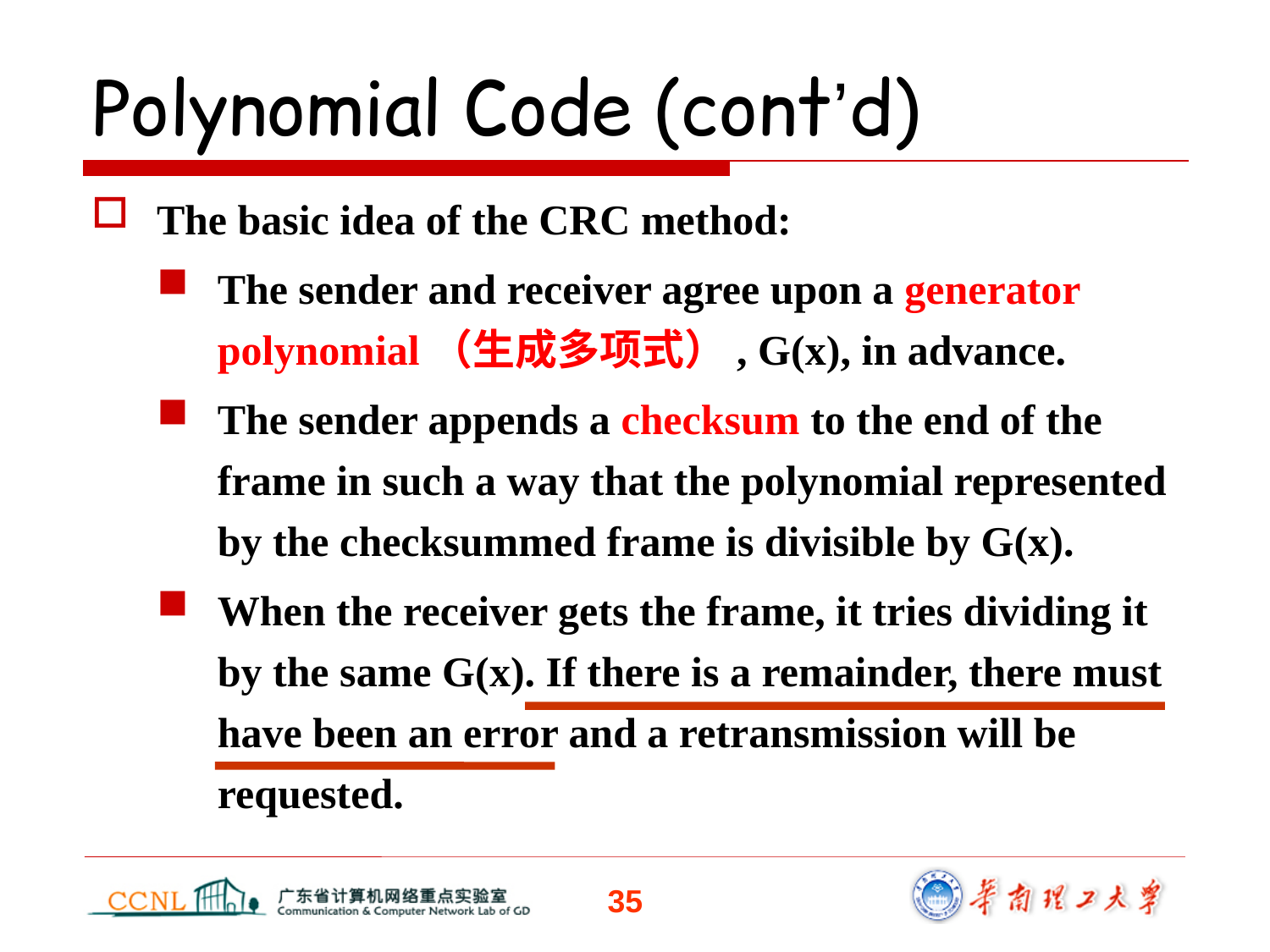

Polynomial Code (cont’d)
The basic idea of the CRC method:
The sender and receiver agree upon a generator polynomial（生成多项式）, G(x), in advance.
The sender appends a checksum to the end of the frame in such a way that the polynomial represented by the checksummed frame is divisible by G(x).
When the receiver gets the frame, it tries dividing it by the same G(x). If there is a remainder, there must have been an error and a retransmission will be requested.